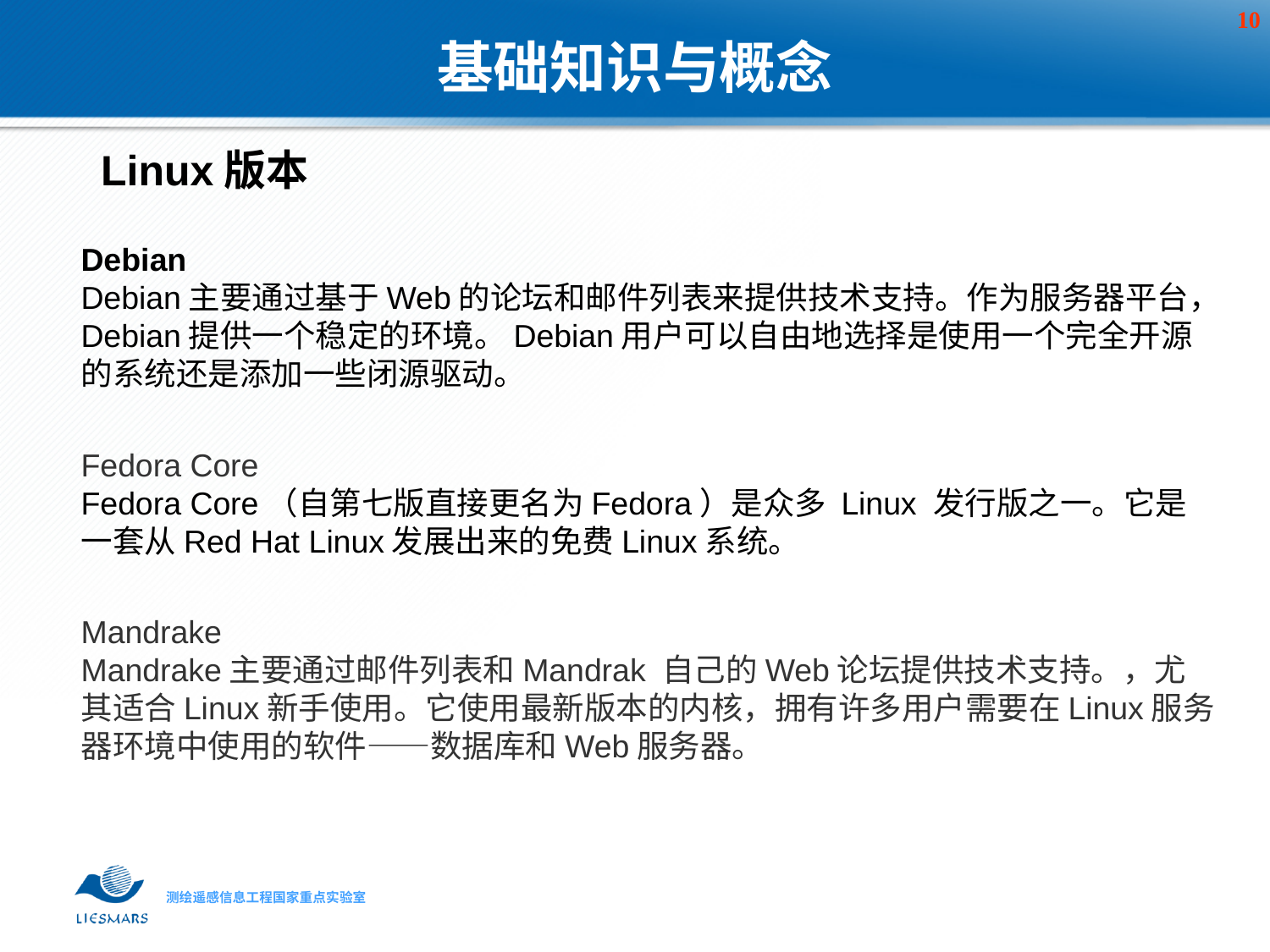

基础知识与概念
Linux版本
Debian
Debian主要通过基于Web的论坛和邮件列表来提供技术支持。作为服务器平台，Debian提供一个稳定的环境。Debian用户可以自由地选择是使用一个完全开源的系统还是添加一些闭源驱动。
Fedora Core
Fedora Core（自第七版直接更名为Fedora）是众多 Linux 发行版之一。它是一套从Red Hat Linux发展出来的免费Linux系统。
Mandrake
Mandrake主要通过邮件列表和Mandrak 自己的Web论坛提供技术支持。，尤其适合Linux新手使用。它使用最新版本的内核，拥有许多用户需要在Linux服务器环境中使用的软件——数据库和Web服务器。